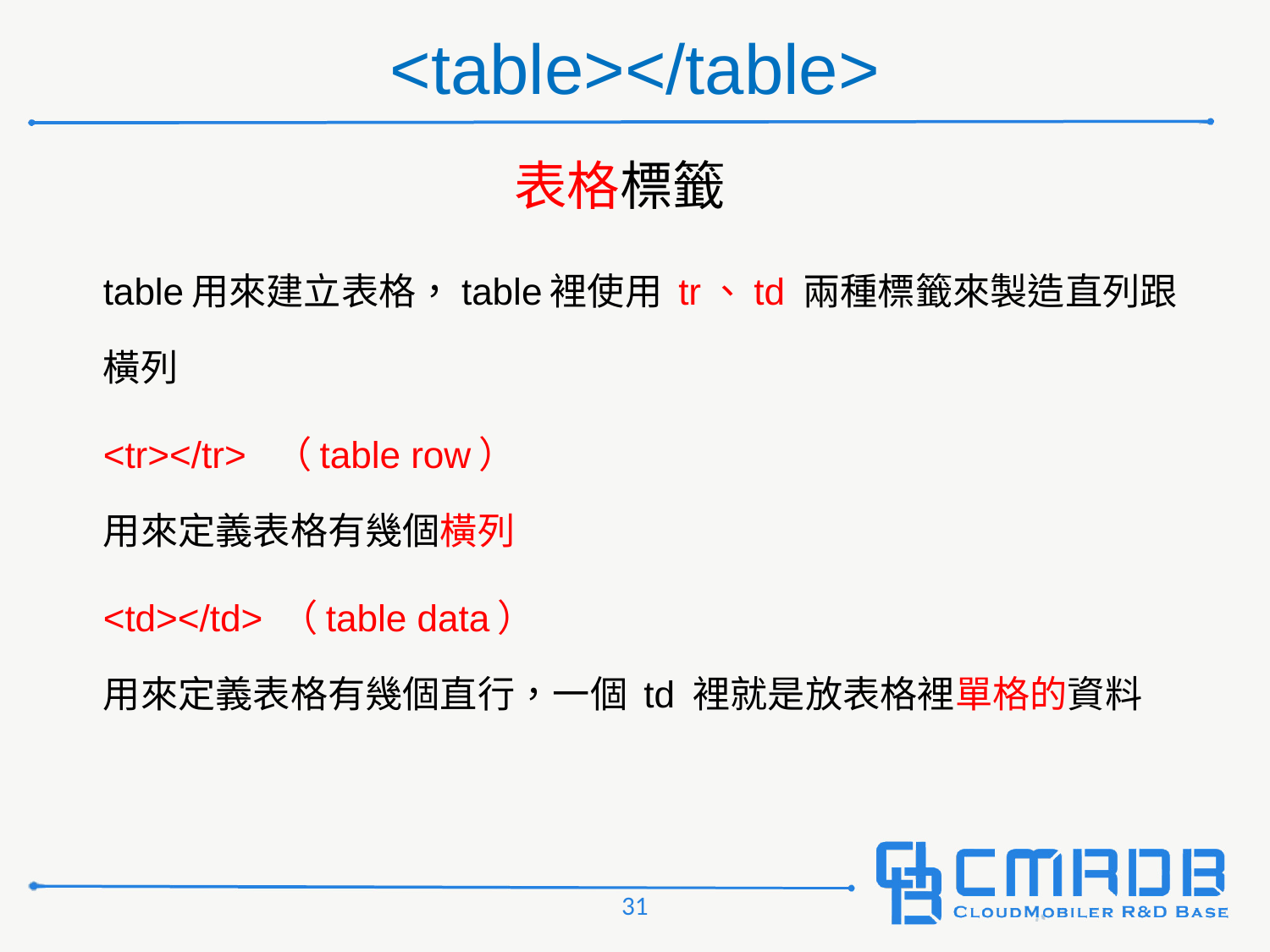

# <table></table>
表格標籤
table用來建立表格，table裡使用 tr、td 兩種標籤來製造直列跟橫列
<tr></tr>  （table row）
用來定義表格有幾個橫列
<td></td> （table data）
用來定義表格有幾個直行，一個 td 裡就是放表格裡單格的資料